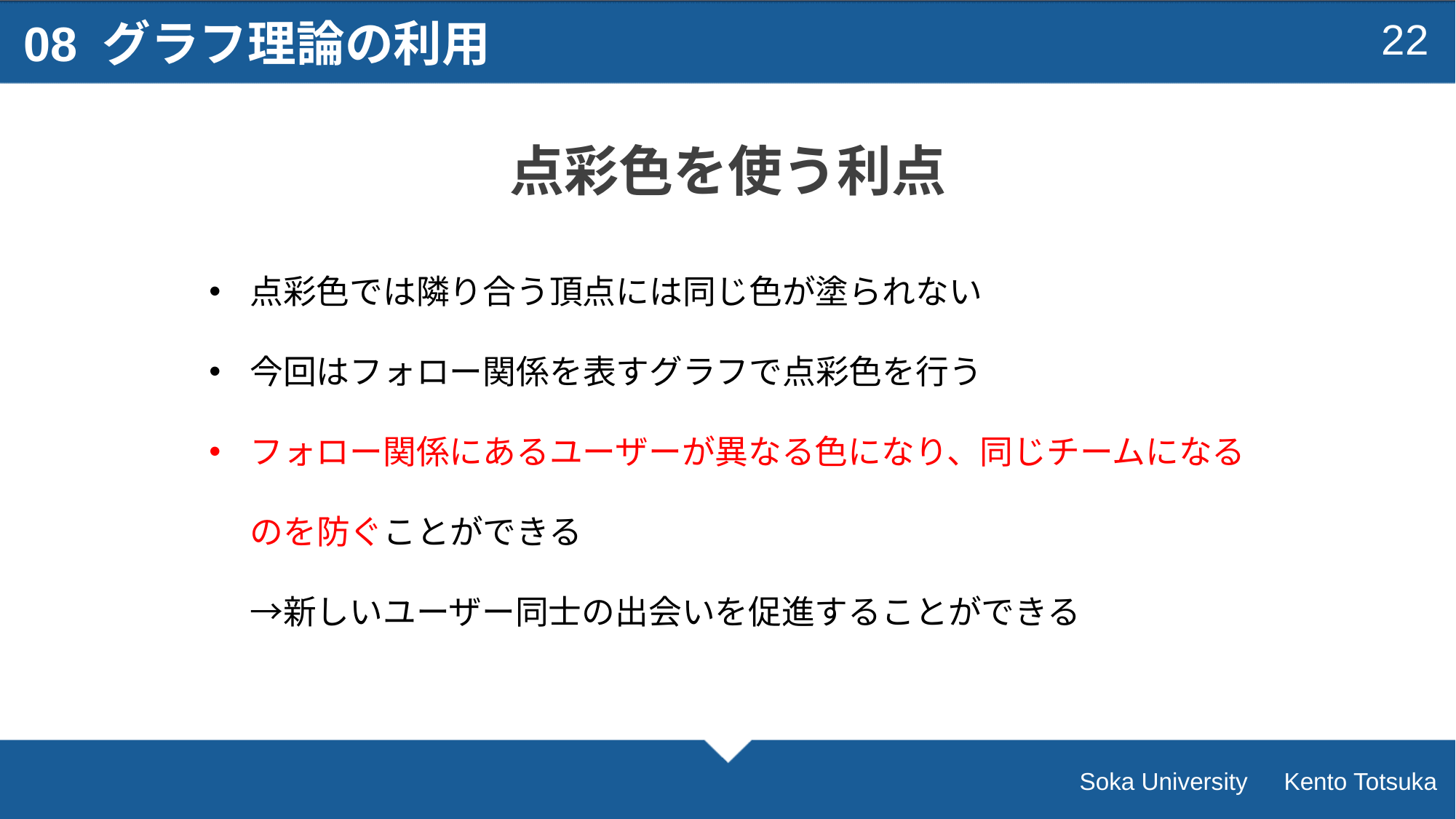

08 グラフ理論の利用
22
点彩色を使う利点
点彩色では隣り合う頂点には同じ色が塗られない
今回はフォロー関係を表すグラフで点彩色を行う
フォロー関係にあるユーザーが異なる色になり、同じチームになるのを防ぐことができる
→新しいユーザー同士の出会いを促進することができる
Soka University　Kento Totsuka